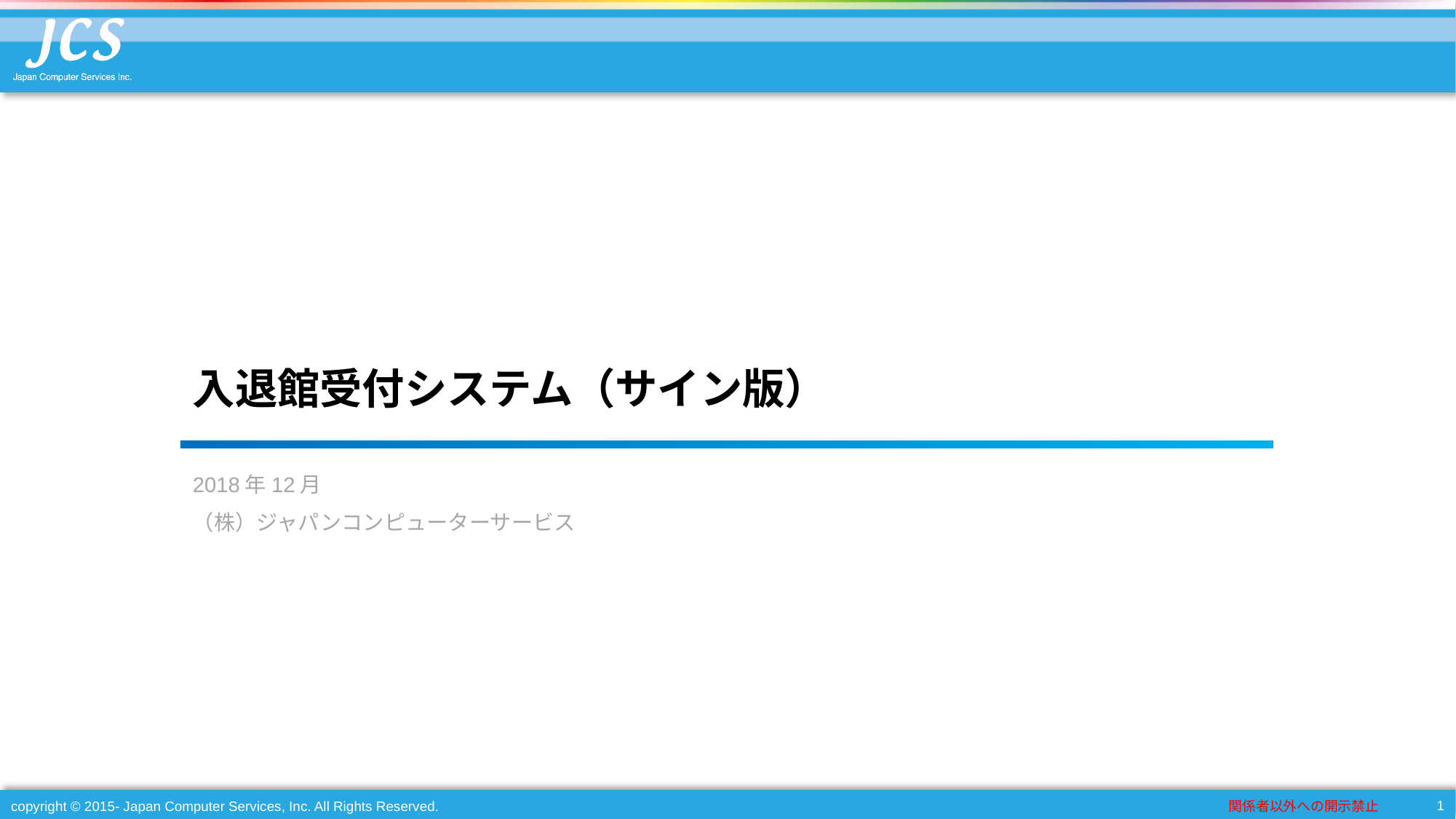

# 入退館受付システム（サイン版）
2018年12月
（株）ジャパンコンピューターサービス
1
copyright © 2015- Japan Computer Services, Inc. All Rights Reserved.